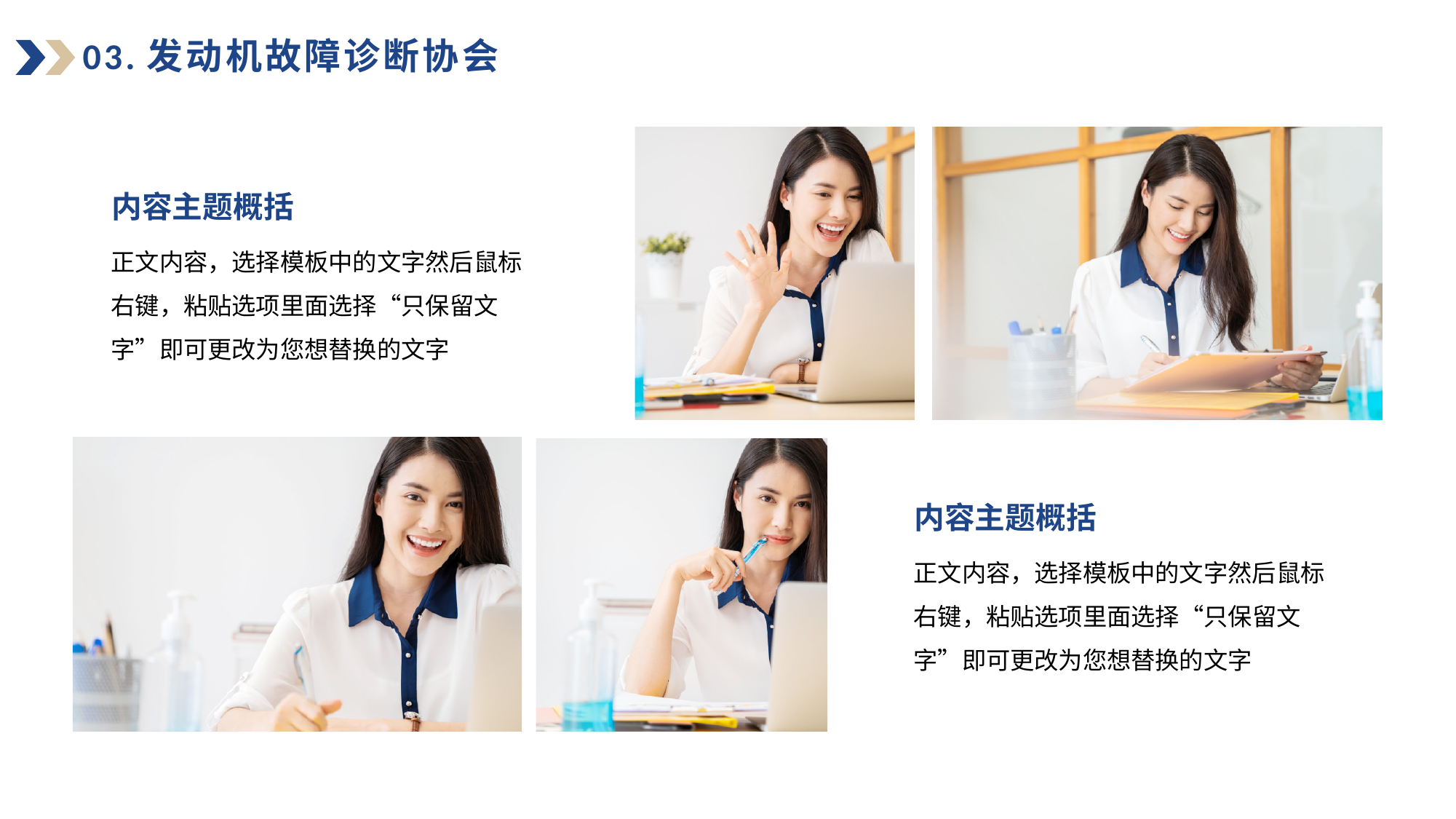

# 03.发动机故障诊断协会

内容主题概括
正文内容，选择模板中的文字然后鼠标右键，粘贴选项里面选择“只保留文字”即可更改为您想替换的文字

内容主题概括
正文内容，选择模板中的文字然后鼠标右键，粘贴选项里面选择“只保留文字”即可更改为您想替换的文字